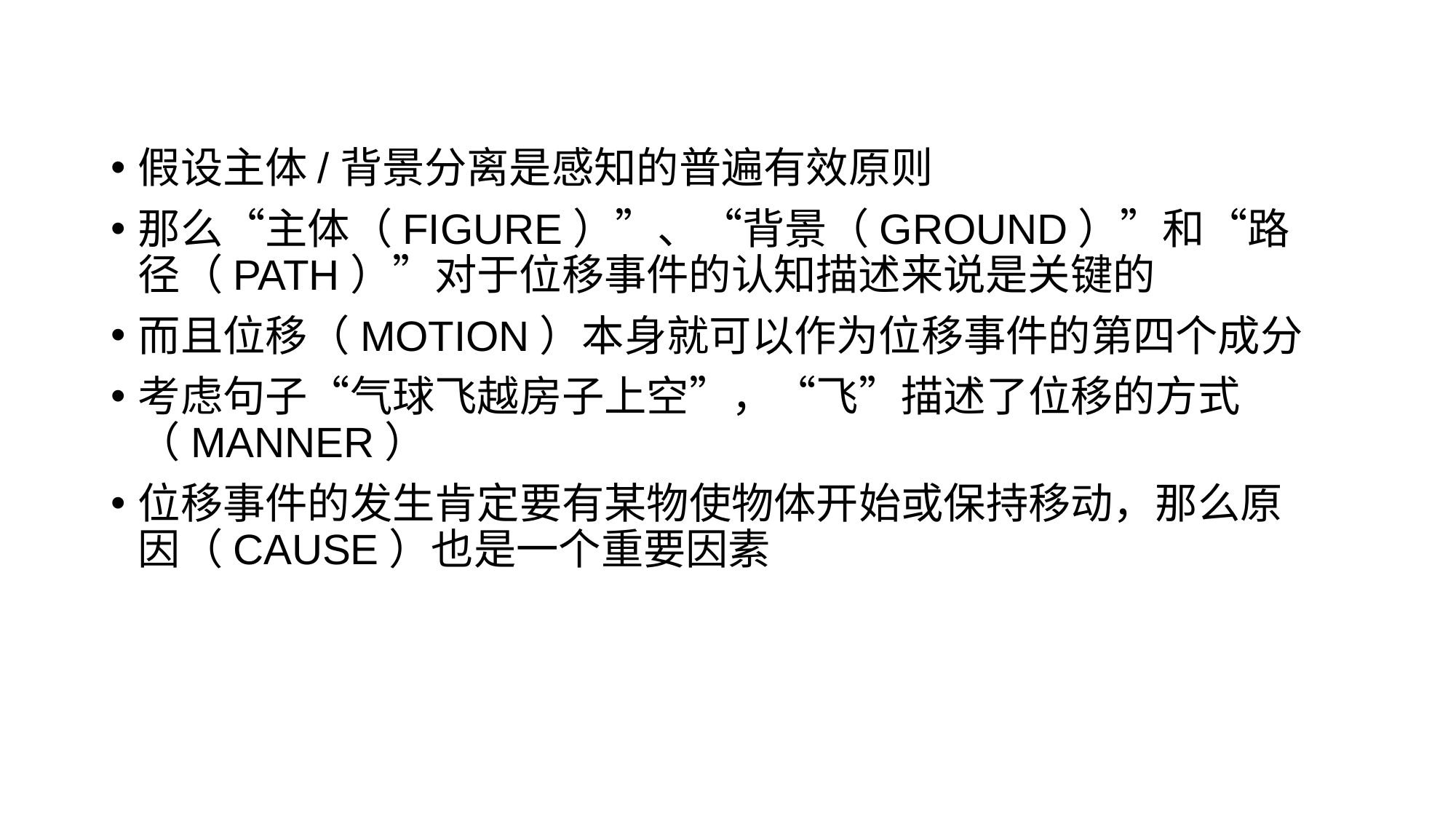

假设主体/背景分离是感知的普遍有效原则
那么“主体（FIGURE）”、“背景（GROUND）”和“路径（PATH）”对于位移事件的认知描述来说是关键的
而且位移（MOTION）本身就可以作为位移事件的第四个成分
考虑句子“气球飞越房子上空”，“飞”描述了位移的方式（MANNER）
位移事件的发生肯定要有某物使物体开始或保持移动，那么原因（CAUSE）也是一个重要因素